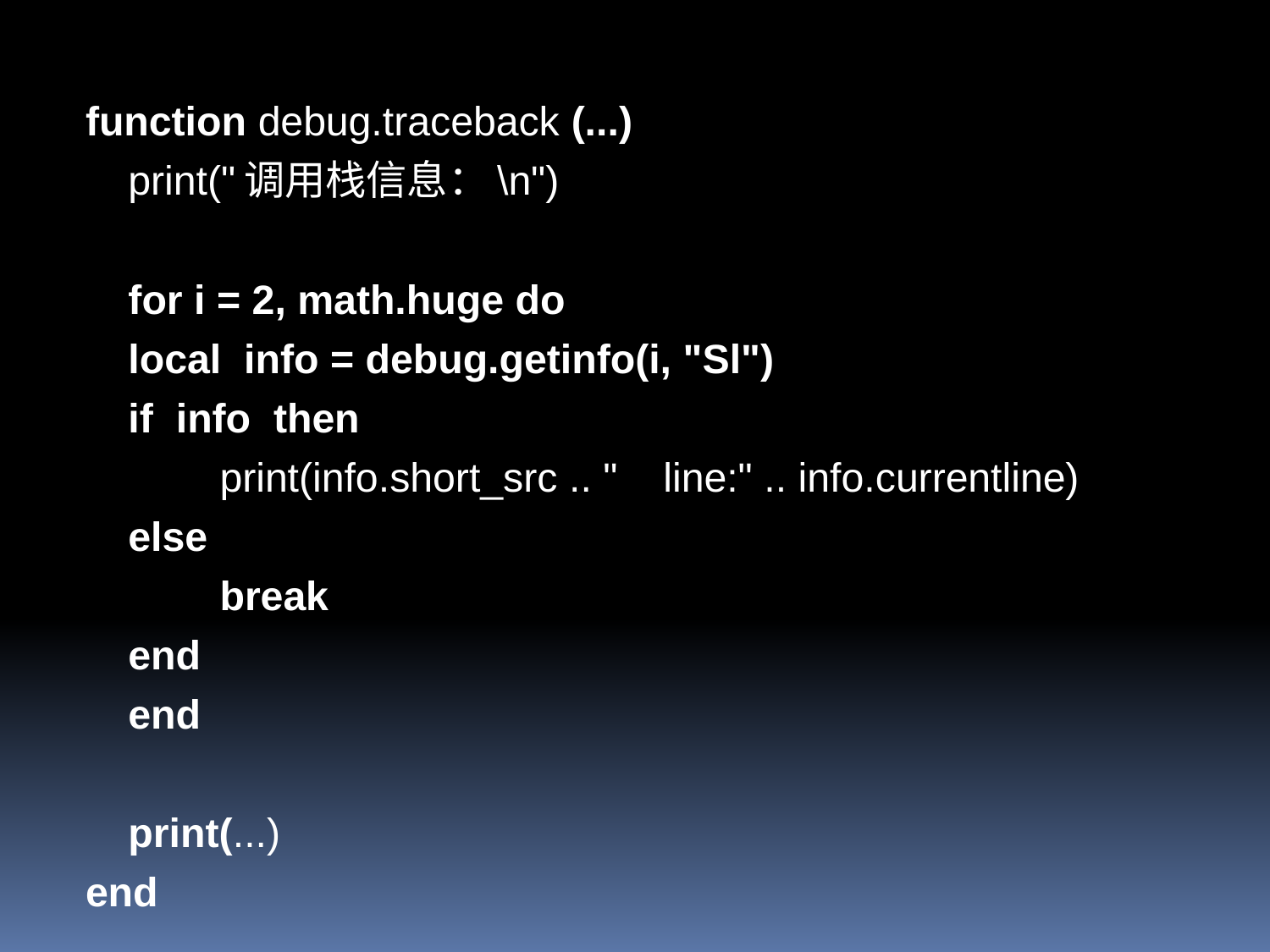

function debug.traceback (...)
	print("调用栈信息：\n")

	for i = 2, math.huge do
		local  info = debug.getinfo(i, "Sl")
		if  info  then
		        print(info.short_src .. "    line:" .. info.currentline)
		else
		        break
		end
	end

	print(...)
end